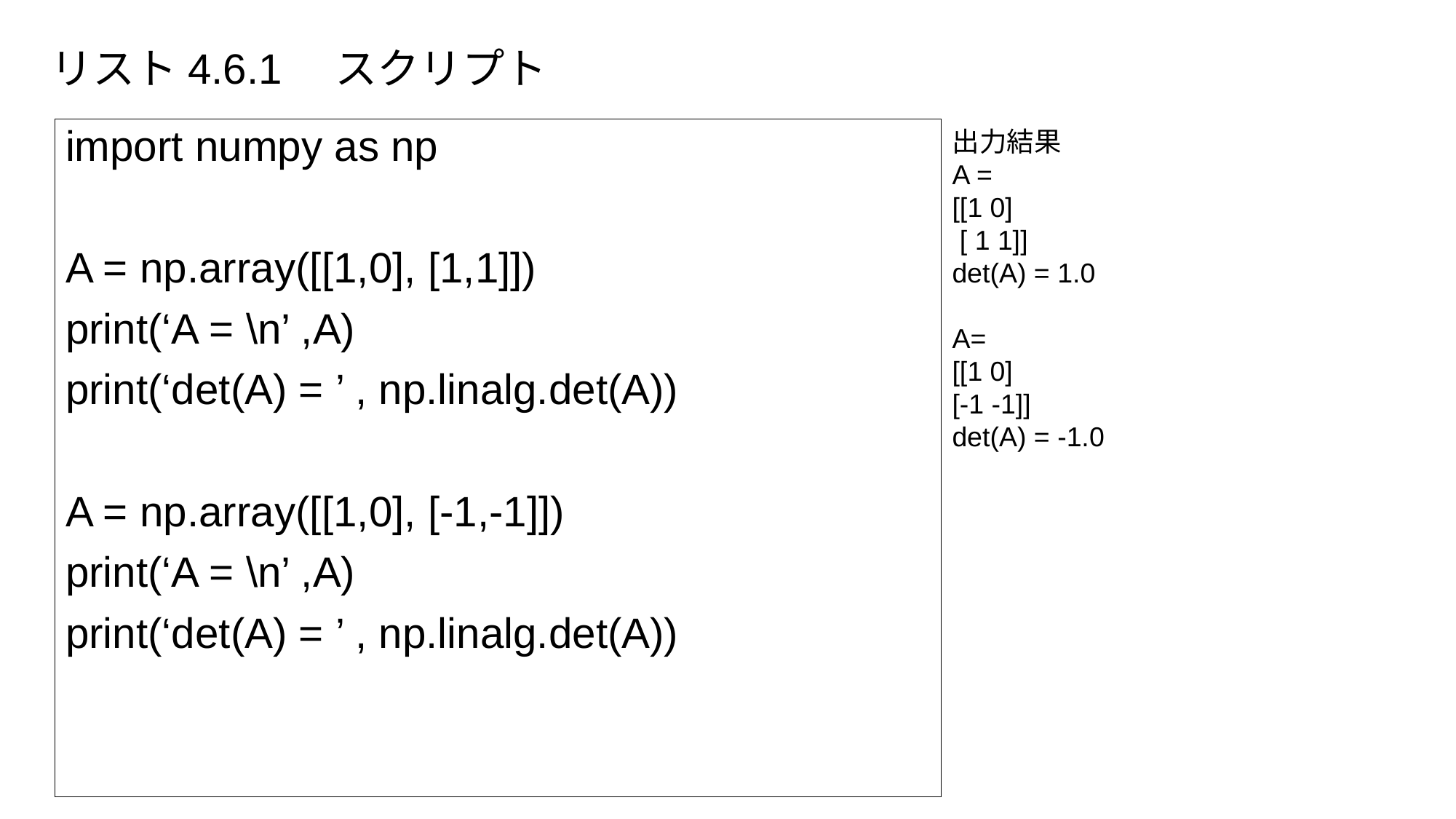

# リスト4.6.1　スクリプト
import numpy as np

A = np.array([[1,0], [1,1]])
print(‘A = \n’ ,A)
print(‘det(A) = ’ , np.linalg.det(A))

A = np.array([[1,0], [-1,-1]])
print(‘A = \n’ ,A)
print(‘det(A) = ’ , np.linalg.det(A))

出力結果
A =
[[1 0]
 [ 1 1]]
det(A) = 1.0

A=
[[1 0]
[-1 -1]]
det(A) = -1.0